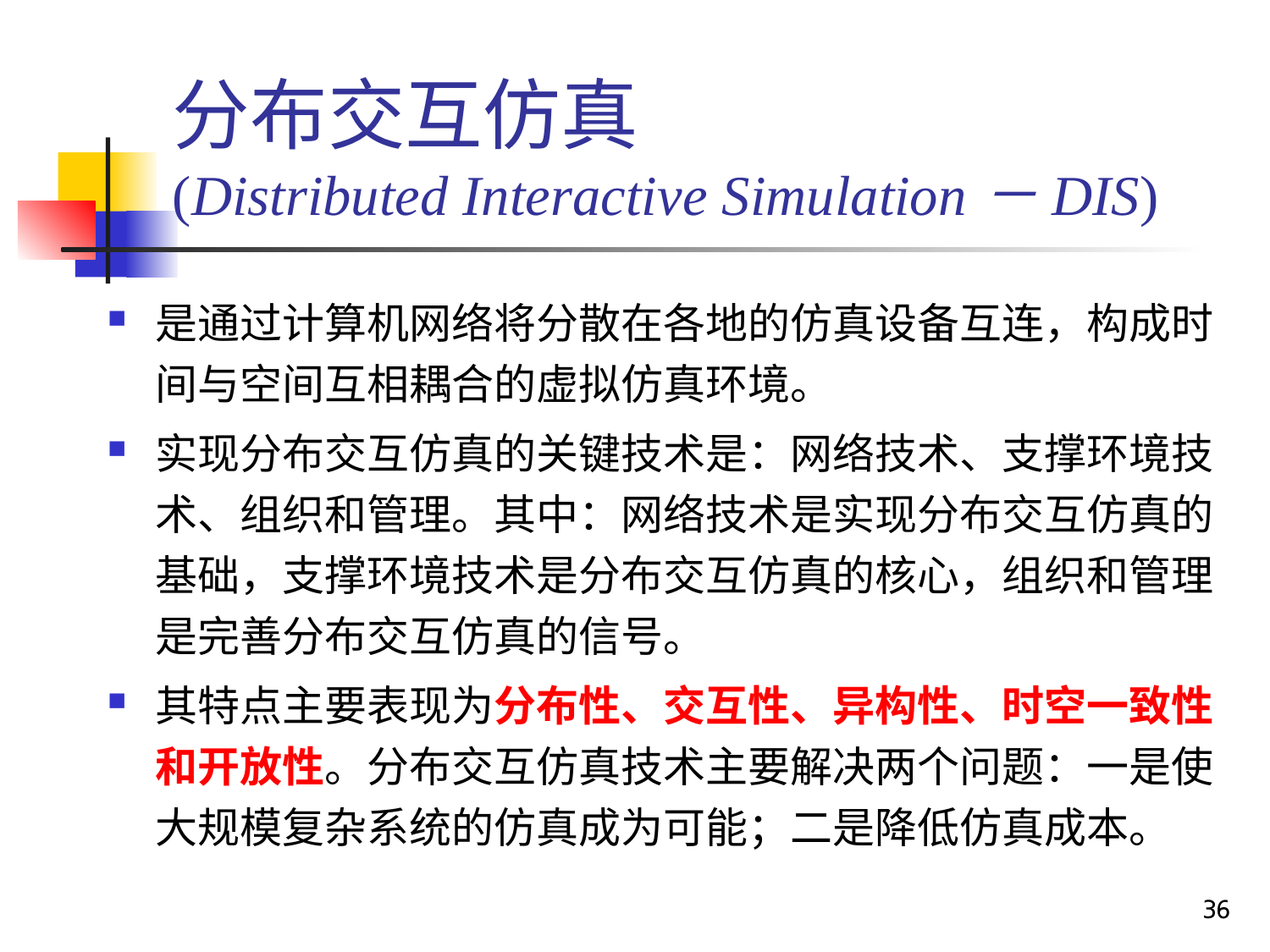

# 分布交互仿真 (Distributed Interactive Simulation－DIS)
是通过计算机网络将分散在各地的仿真设备互连，构成时间与空间互相耦合的虚拟仿真环境。
实现分布交互仿真的关键技术是：网络技术、支撑环境技术、组织和管理。其中：网络技术是实现分布交互仿真的基础，支撑环境技术是分布交互仿真的核心，组织和管理是完善分布交互仿真的信号。
其特点主要表现为分布性、交互性、异构性、时空一致性和开放性。分布交互仿真技术主要解决两个问题：一是使大规模复杂系统的仿真成为可能；二是降低仿真成本。
36